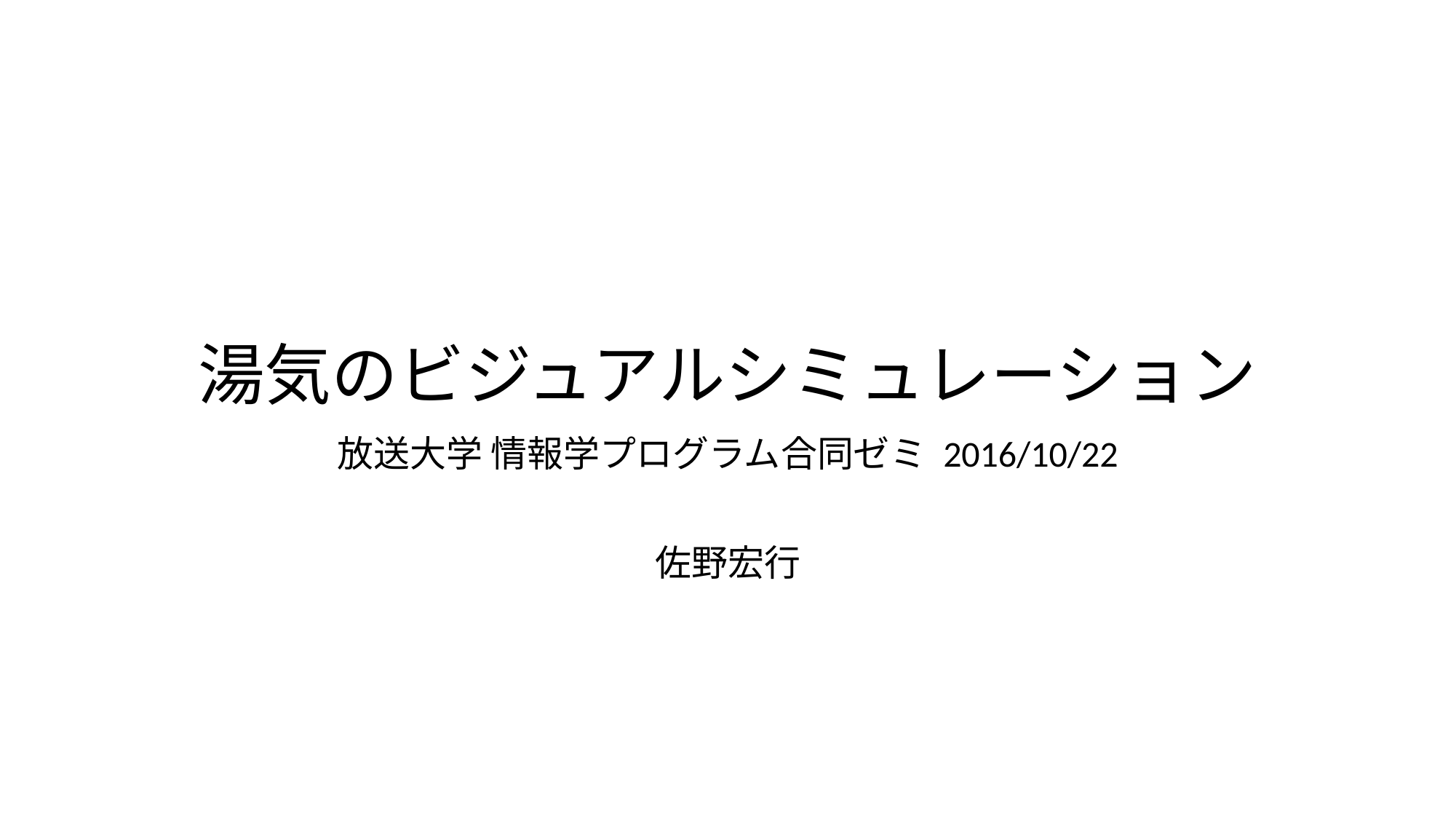

# 湯気のビジュアルシミュレーション
放送大学 情報学プログラム合同ゼミ 2016/10/22

佐野宏行